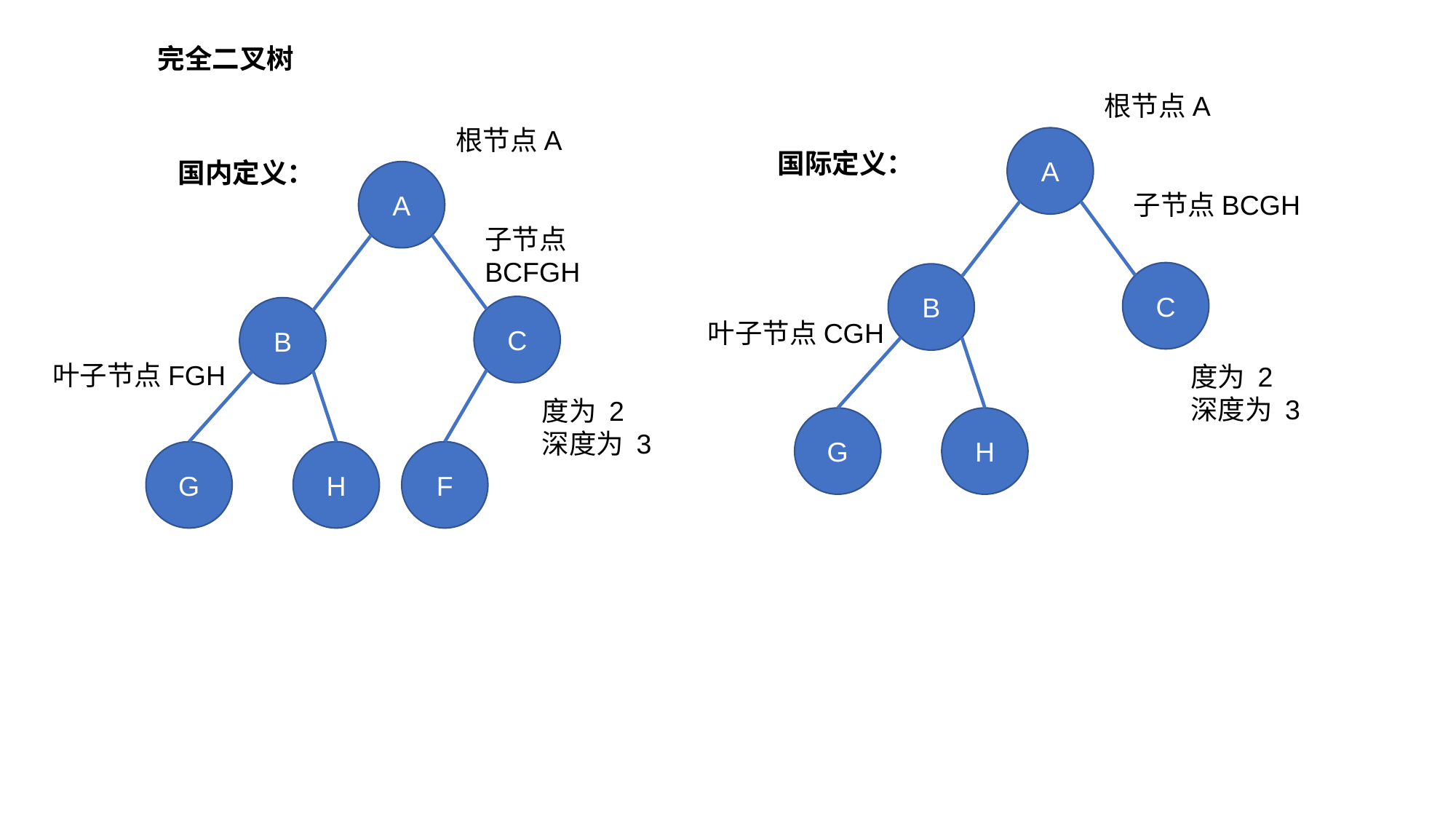

完全二叉树
根节点A
根节点A
A
国际定义：

国内定义：
A
子节点BCGH
子节点BCFGH
C
B
C
B
叶子节点CGH
叶子节点FGH
度为 2
深度为 3
度为 2
深度为 3
G
H
G
H
F